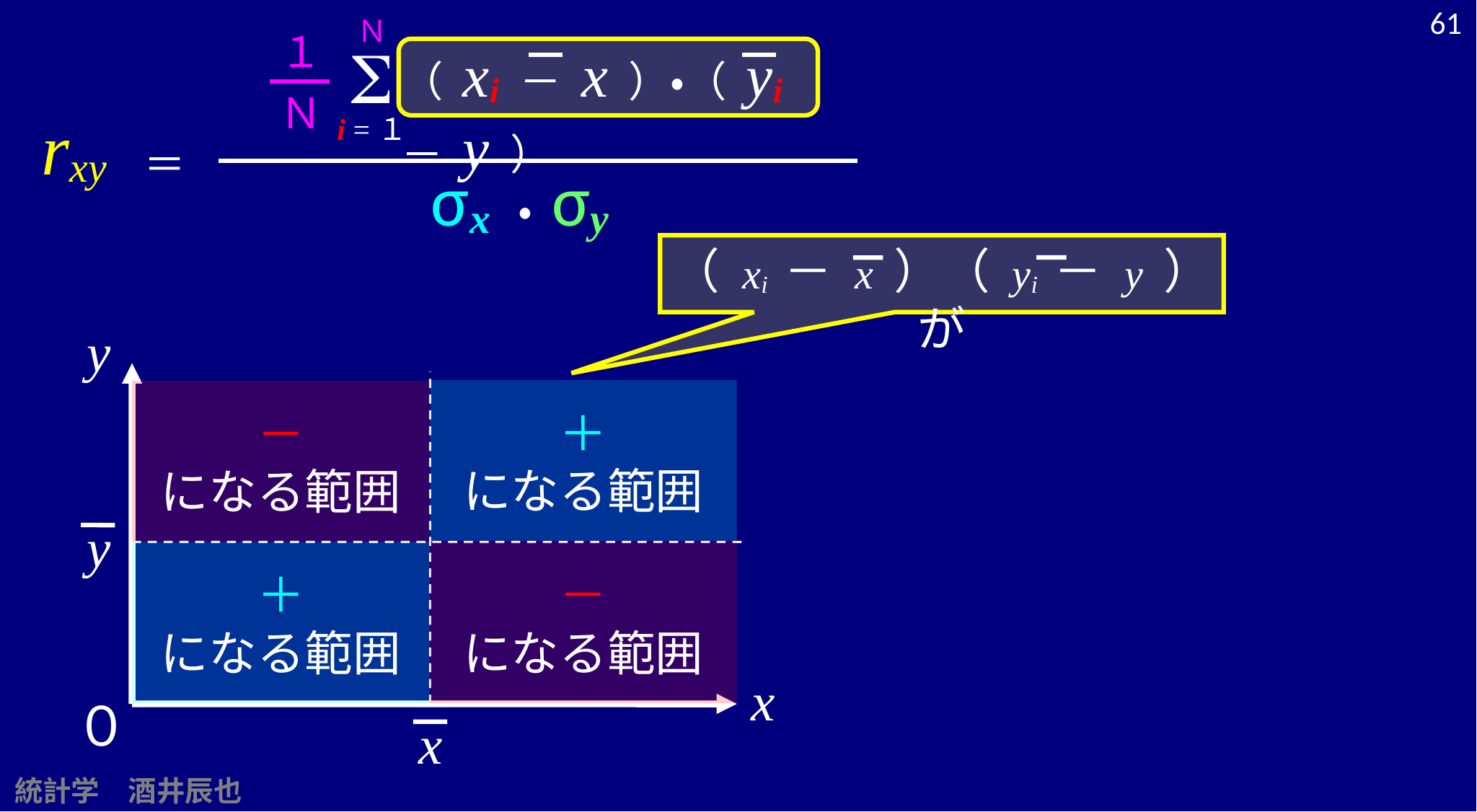

61
Ｎ
Σ
i =１
１
（ xi － x ）・（ yi － y ）

Ｎ
rxy
＝
σx ・ σy
（ xi － x ）（ yi － y ） が

y

x
０

＋
になる範囲
－
になる範囲
y

＋
になる範囲
－
になる範囲
x

統計学　酒井辰也